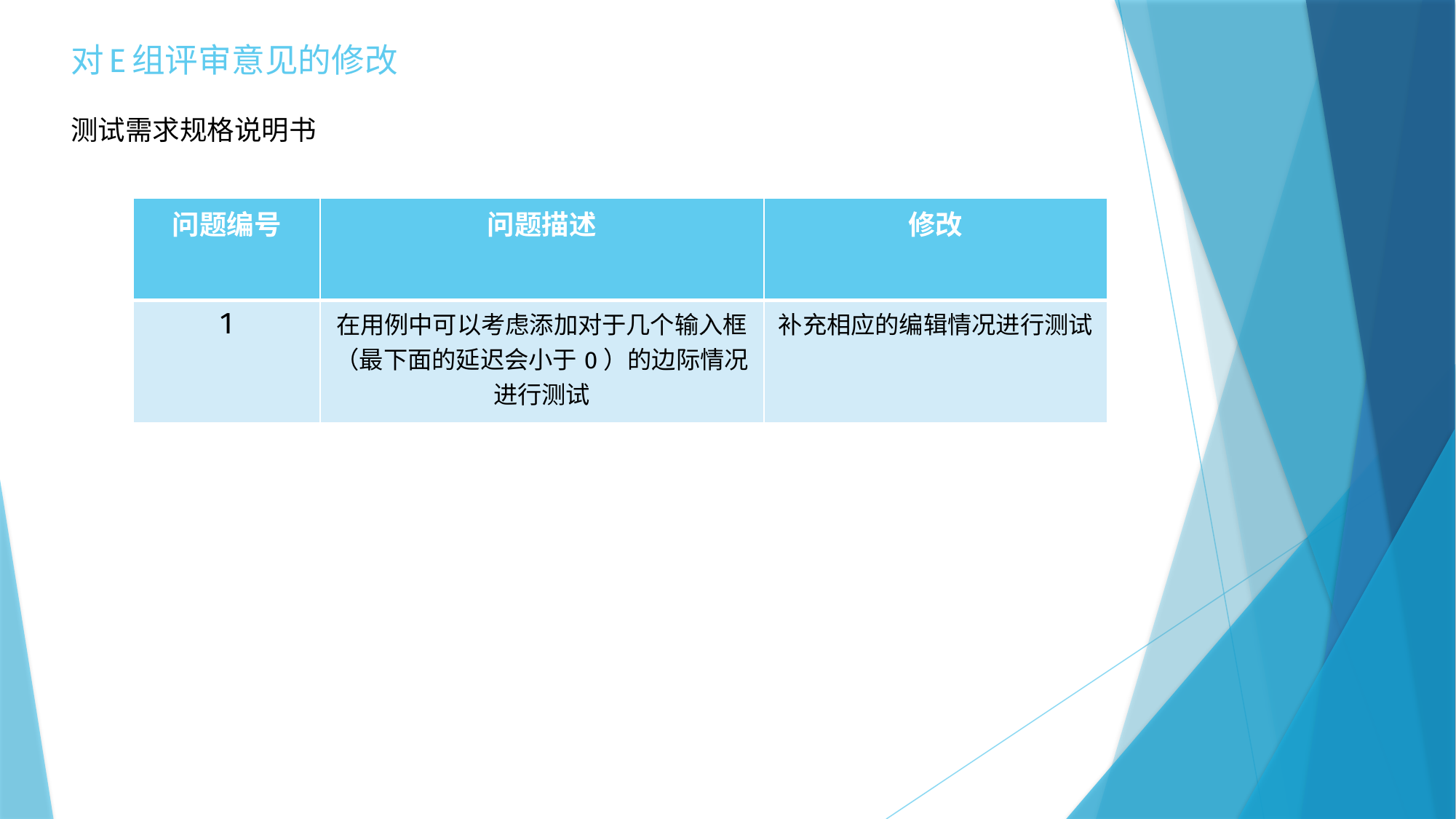

# 对E组评审意见的修改
测试需求规格说明书
| 问题编号 | 问题描述 | 修改 |
| --- | --- | --- |
| 1 | 在用例中可以考虑添加对于几个输入框（最下面的延迟会小于0）的边际情况进行测试 | 补充相应的编辑情况进行测试 |